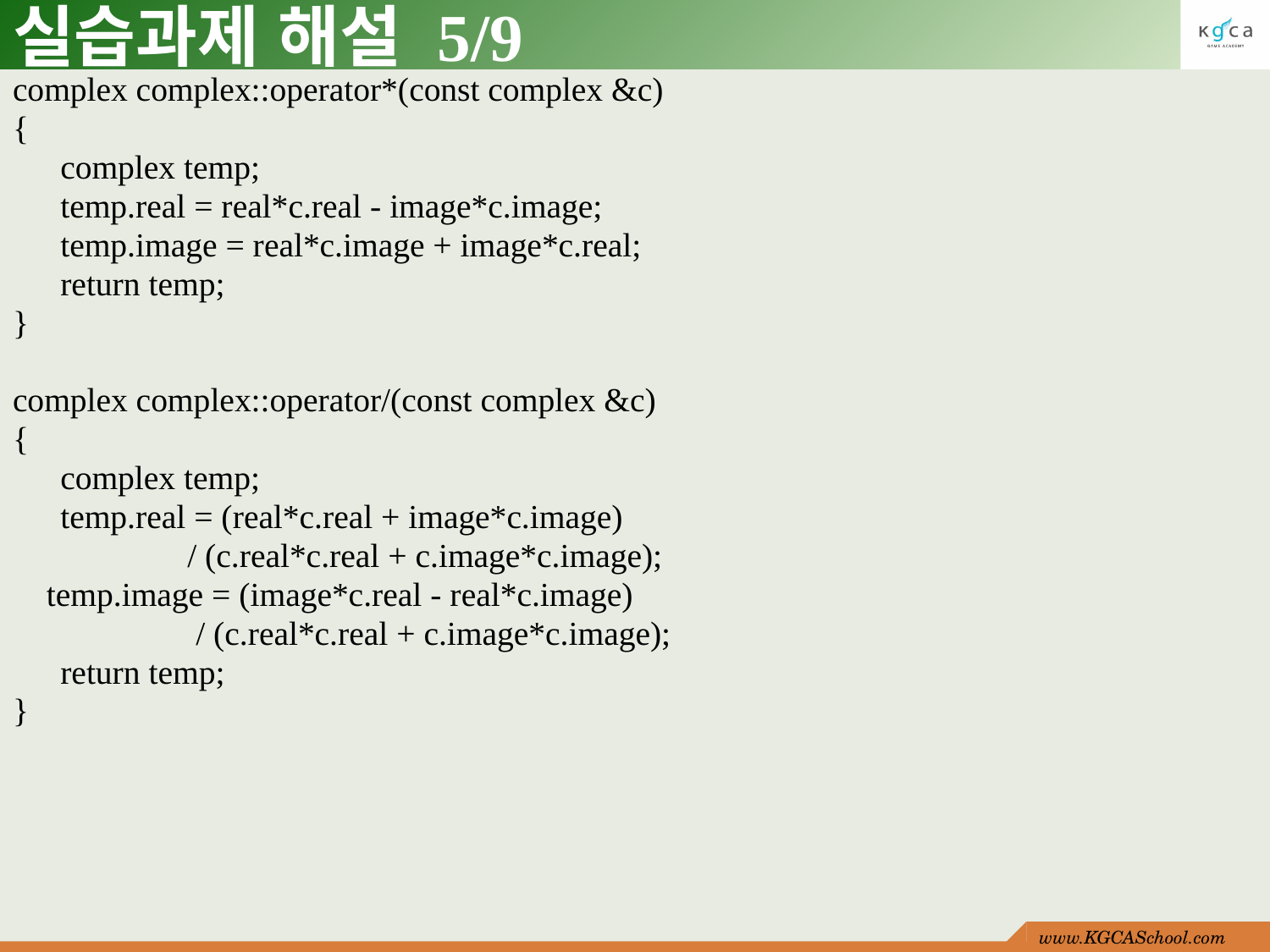

# 실습과제 해설 5/9
complex complex::operator*(const complex &c)
{
	complex temp;
	temp.real = real*c.real - image*c.image;
	temp.image = real*c.image + image*c.real;
	return temp;
}

complex complex::operator/(const complex &c)
{
	complex temp;
	temp.real = (real*c.real + image*c.image)
		/ (c.real*c.real + c.image*c.image);
    temp.image = (image*c.real - real*c.image)
		 / (c.real*c.real + c.image*c.image);
	return temp;
}